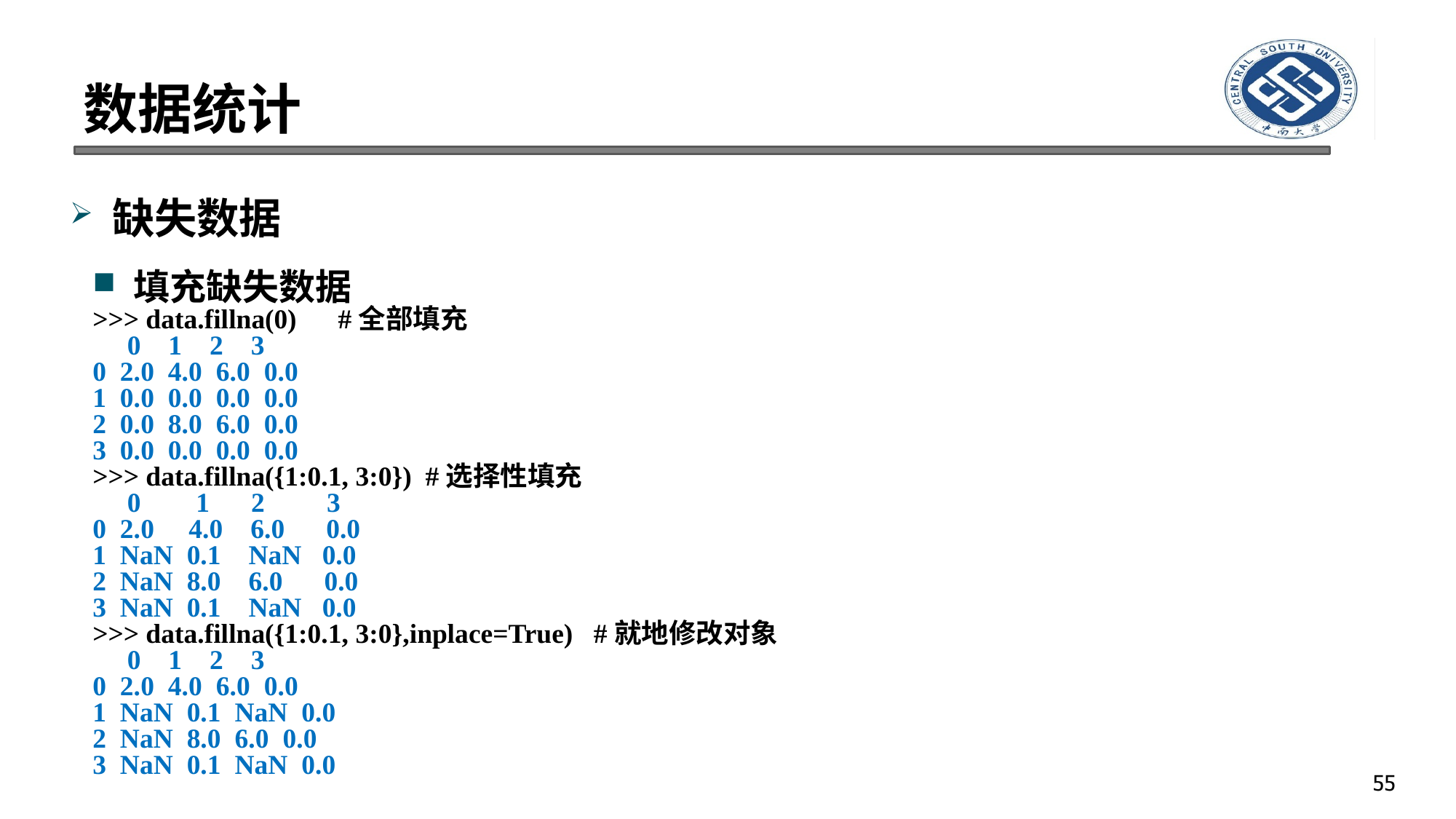

# 数据统计
缺失数据
填充缺失数据
>>> data.fillna(0)      #全部填充
     0    1    2    3
0  2.0  4.0  6.0  0.0
1  0.0  0.0  0.0  0.0
2  0.0  8.0  6.0  0.0
3  0.0  0.0  0.0  0.0
>>> data.fillna({1:0.1, 3:0})  #选择性填充
     0        1      2         3
0  2.0     4.0    6.0      0.0
1  NaN  0.1    NaN   0.0
2  NaN  8.0    6.0      0.0
3  NaN  0.1    NaN   0.0
>>> data.fillna({1:0.1, 3:0},inplace=True)   #就地修改对象
     0    1    2    3
0  2.0  4.0  6.0  0.0
1  NaN  0.1  NaN  0.0
2  NaN  8.0  6.0  0.0
3  NaN  0.1  NaN  0.0
55